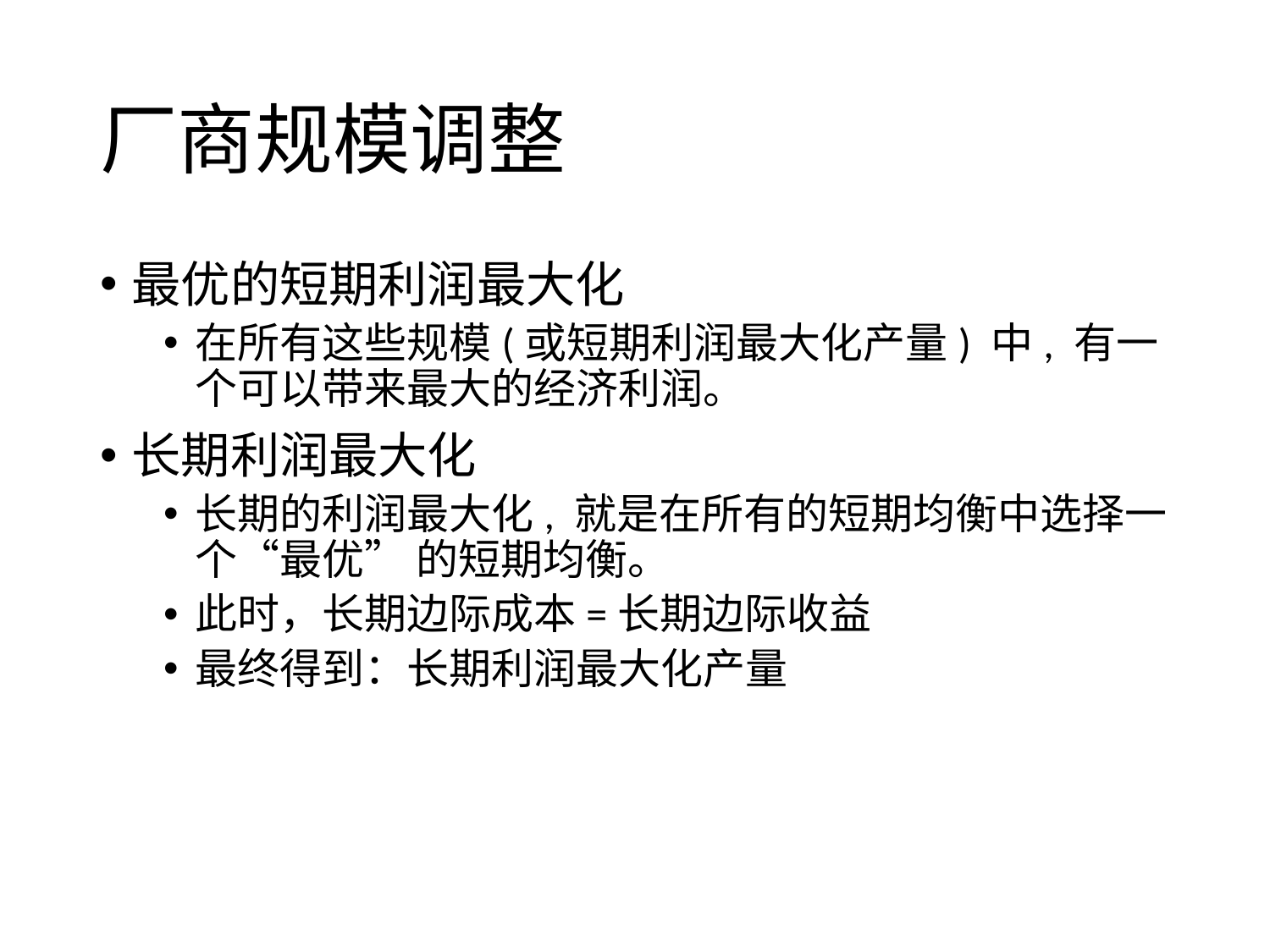

# 厂商规模调整
最优的短期利润最大化
在所有这些规模(或短期利润最大化产量) 中, 有一个可以带来最大的经济利润。
长期利润最大化
长期的利润最大化, 就是在所有的短期均衡中选择一个“最优” 的短期均衡。
此时，长期边际成本=长期边际收益
最终得到：长期利润最大化产量